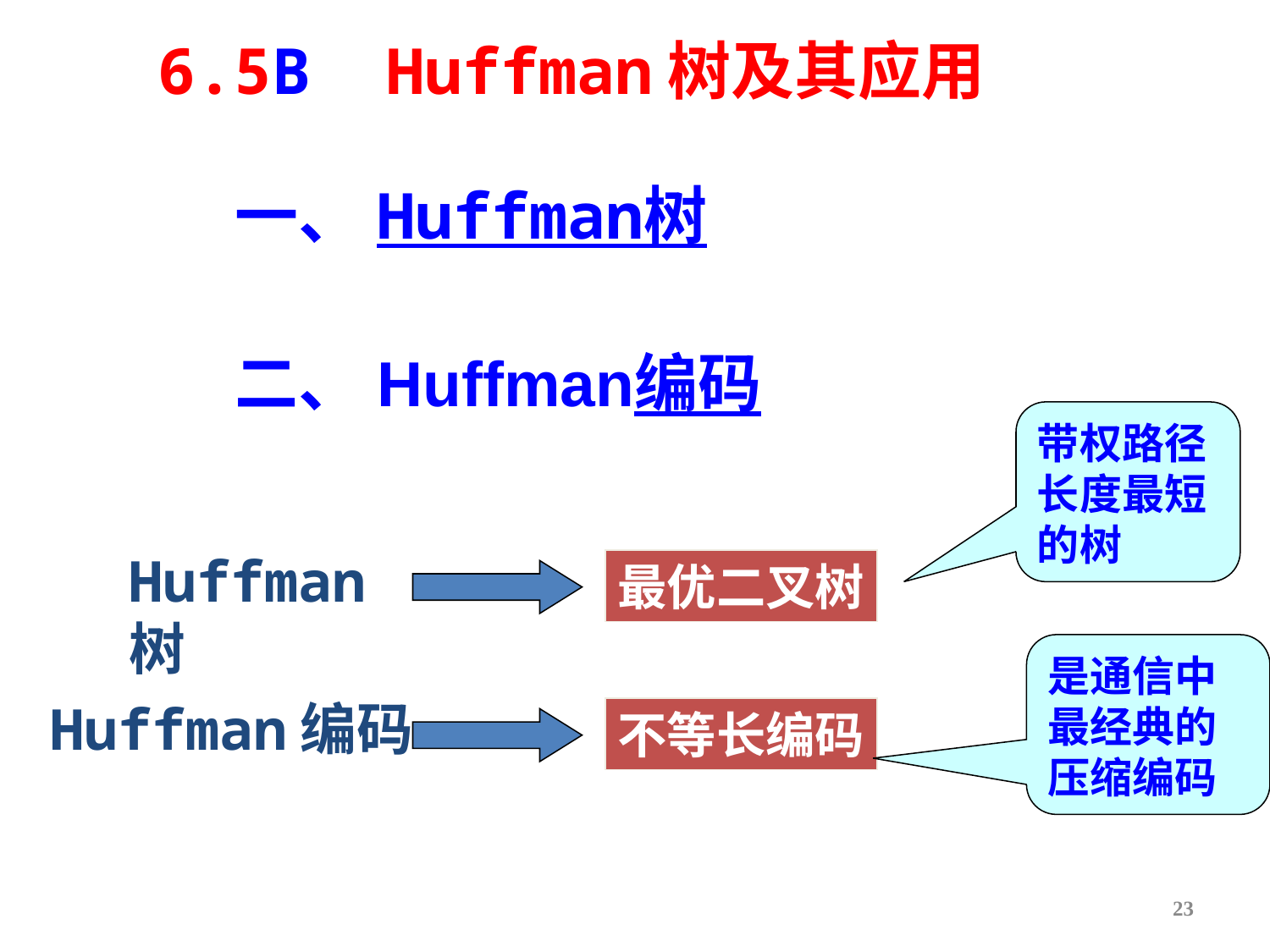

# 6.5B  Huffman树及其应用
一、Huffman树

二、Huffman编码
带权路径长度最短的树
Huffman树
最优二叉树

是通信中最经典的压缩编码
Huffman编码
不等长编码

23